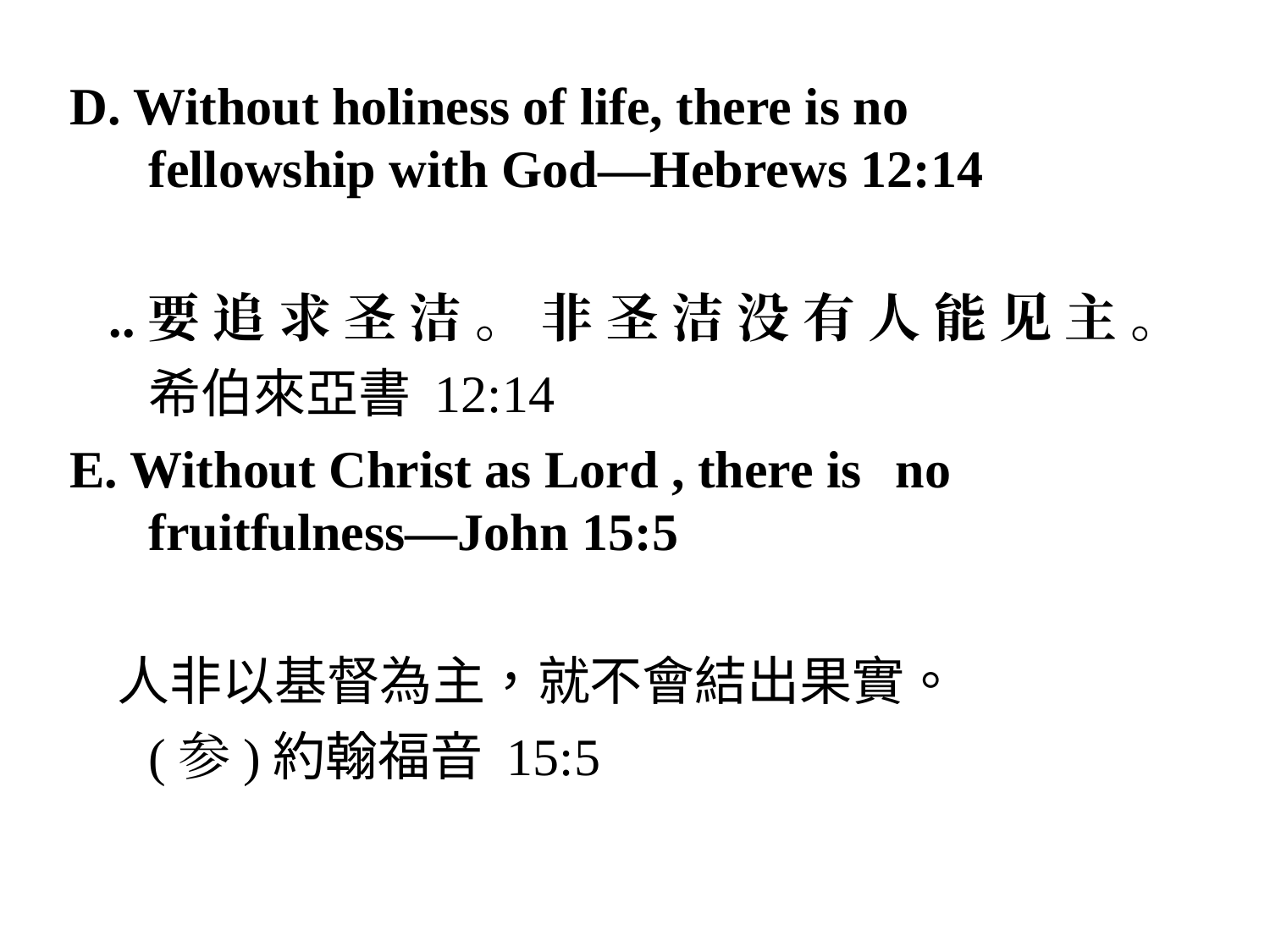

D. Without holiness of life, there is no 	fellowship with God—Hebrews 12:14

   ..要 追 求 圣 洁 。 非 圣 洁 没 有 人 能 见 主 。
						希伯來亞書 12:14
E. Without Christ as Lord , there is 	no fruitfulness—John 15:5

   人非以基督為主，就不會結出果實。
						(参)約翰福音 15:5